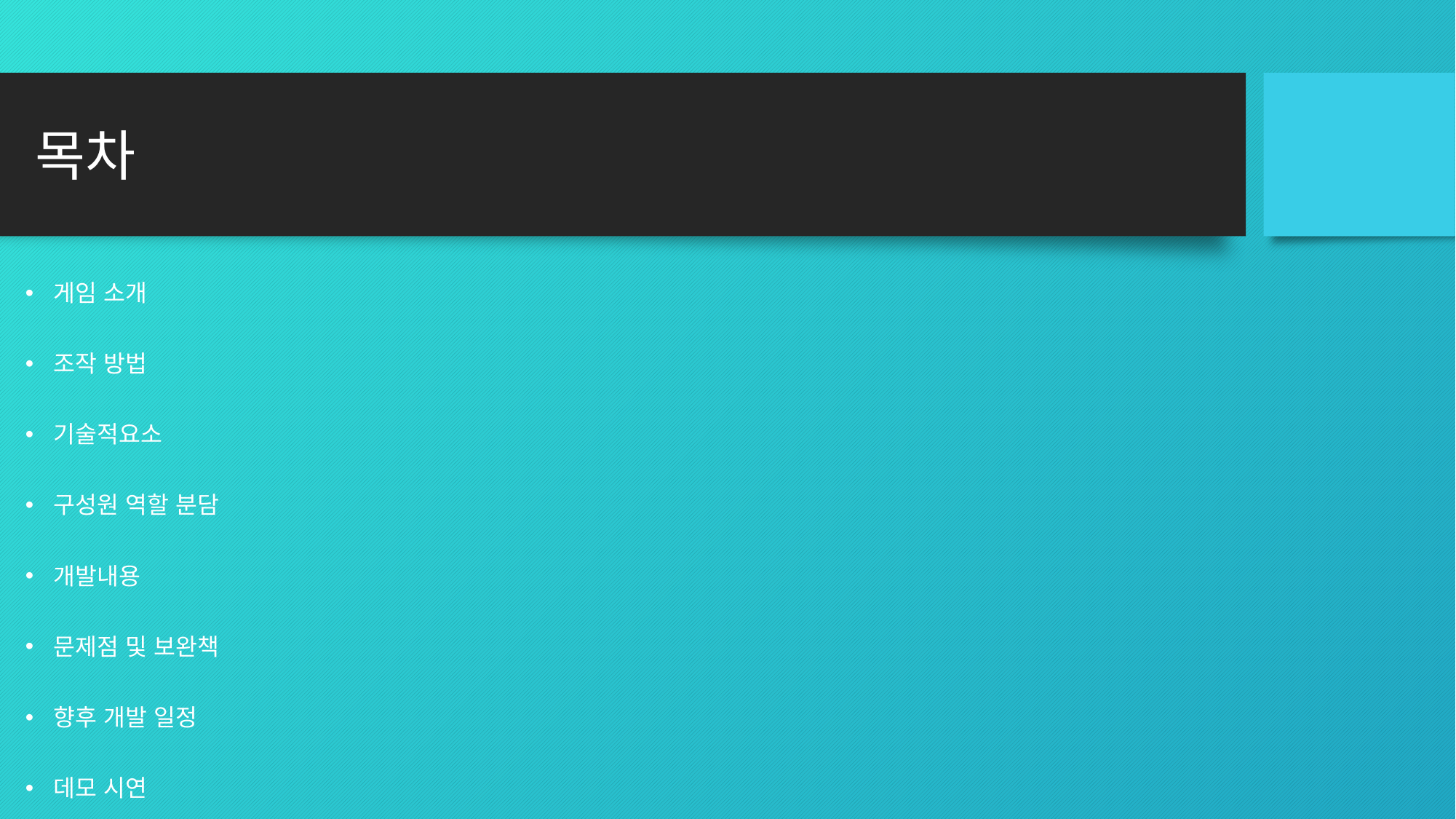

# 목차

게임 소개

조작 방법

기술적요소

구성원 역할 분담

개발내용

문제점 및 보완책

향후 개발 일정

데모 시연